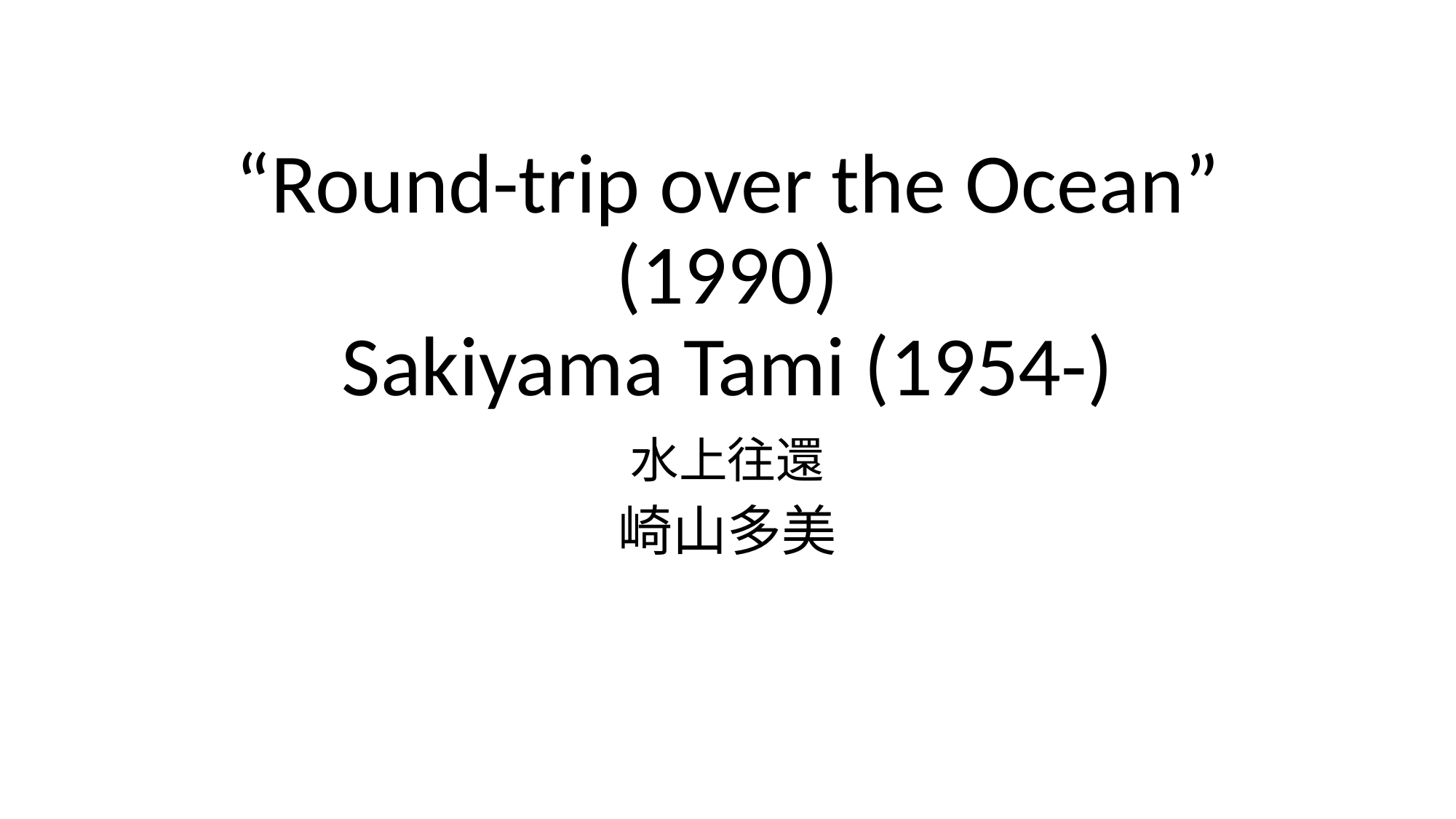

# “Round-trip over the Ocean” (1990) Sakiyama Tami (1954-)
水上往還
崎山多美